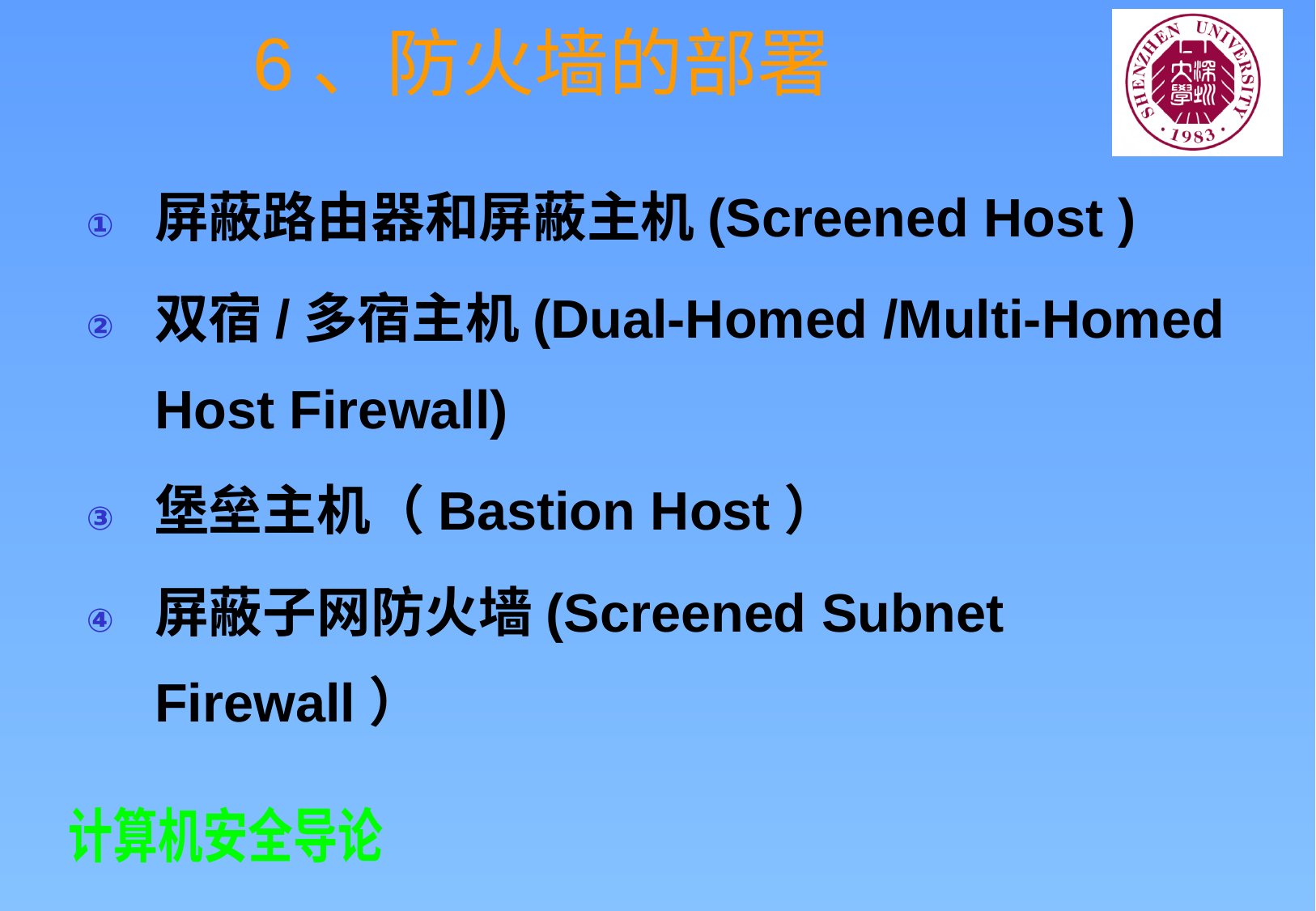

# 6、防火墙的部署
屏蔽路由器和屏蔽主机(Screened Host )
双宿/多宿主机(Dual-Homed /Multi-Homed Host Firewall)
堡垒主机（Bastion Host）
屏蔽子网防火墙(Screened Subnet Firewall）